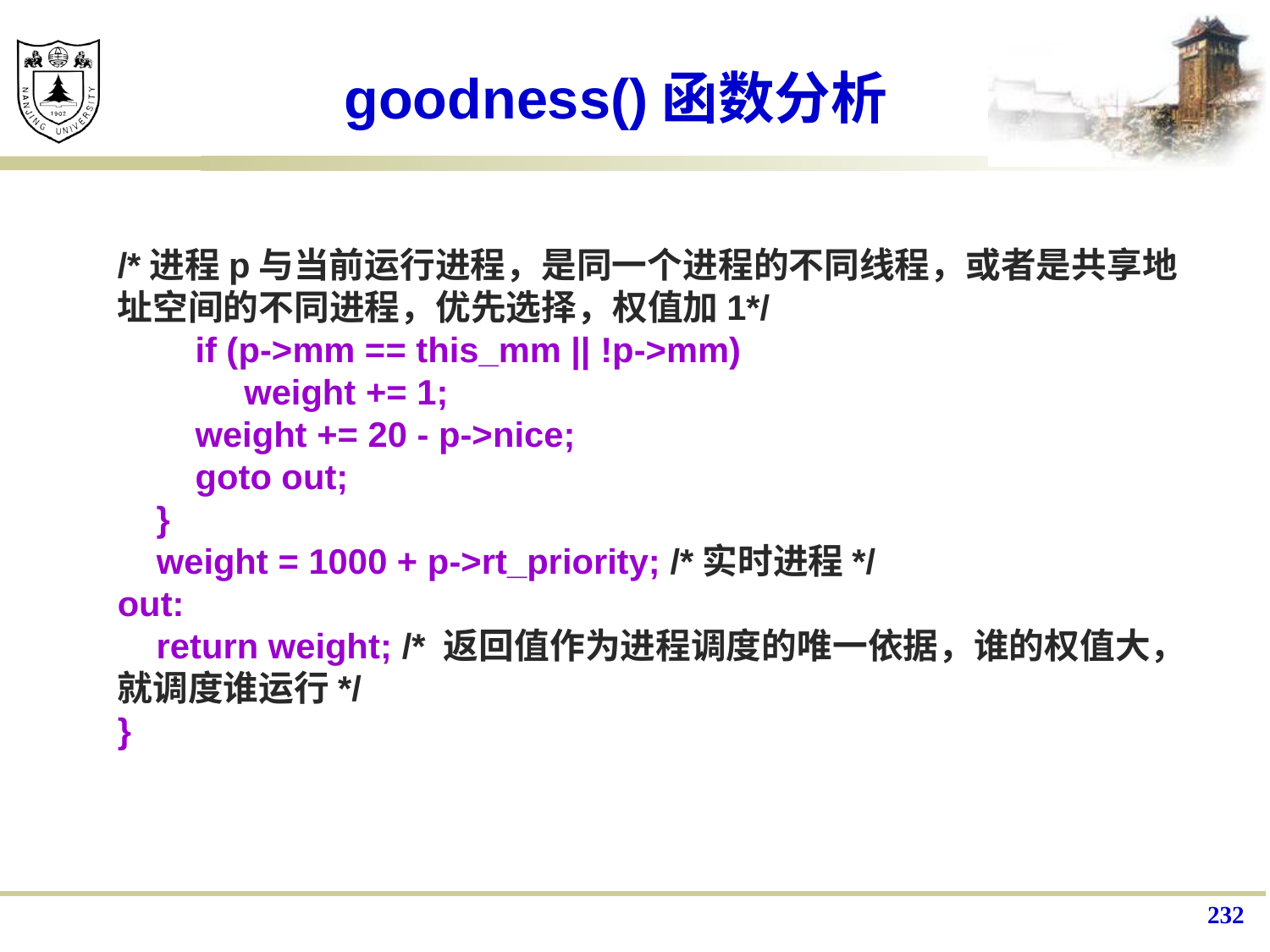

# goodness()函数分析

/*进程p与当前运行进程，是同一个进程的不同线程，或者是共享地址空间的不同进程，优先选择，权值加1*/
        if (p->mm == this_mm || !p->mm)
             weight += 1;
        weight += 20 - p->nice;
        goto out;
    }
    weight = 1000 + p->rt_priority; /*实时进程*/
out:
    return weight; /* 返回值作为进程调度的唯一依据，谁的权值大，就调度谁运行*/
}
232